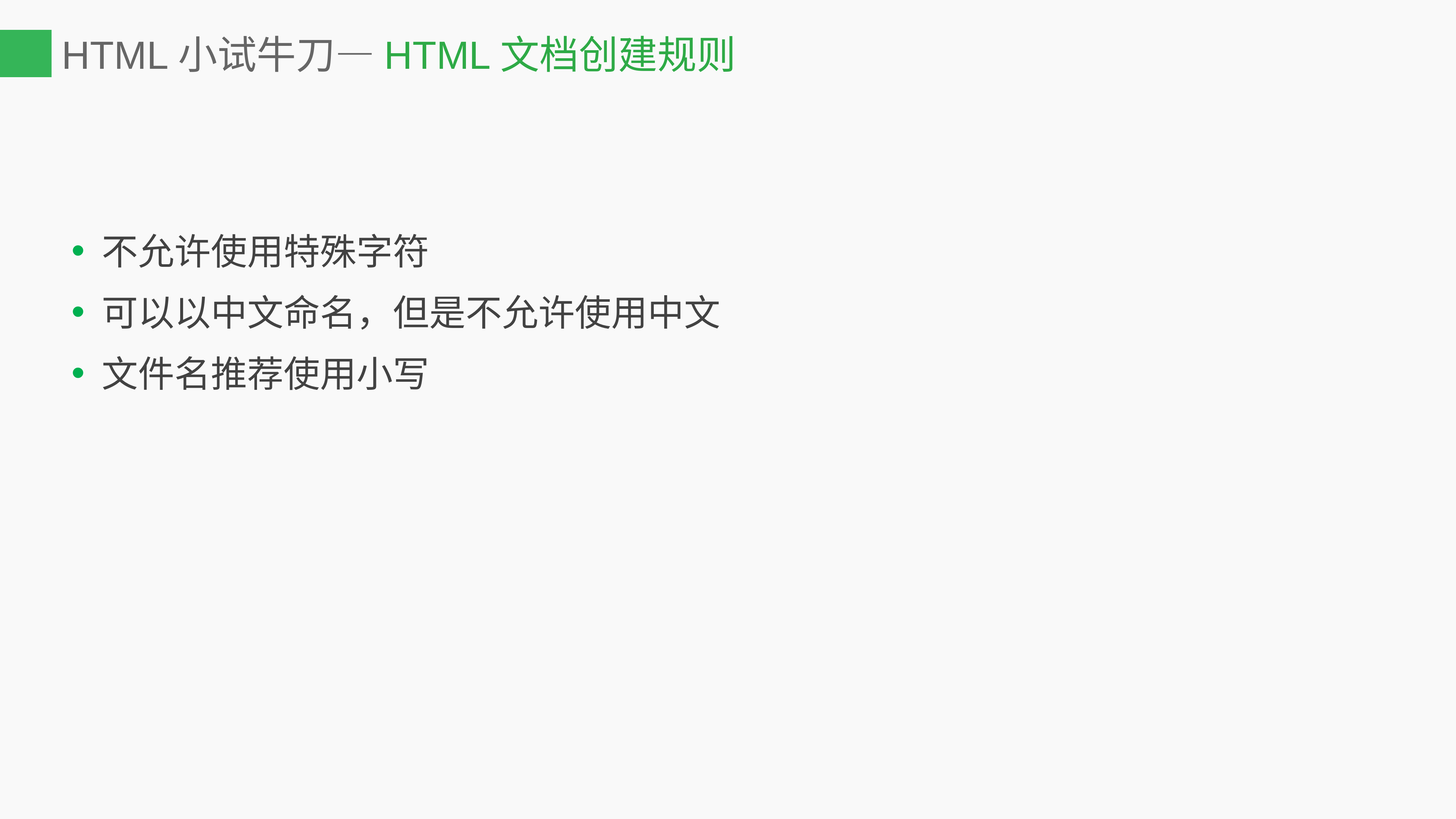

# HTML小试牛刀—HTML文档创建规则
不允许使用特殊字符
可以以中文命名，但是不允许使用中文
文件名推荐使用小写